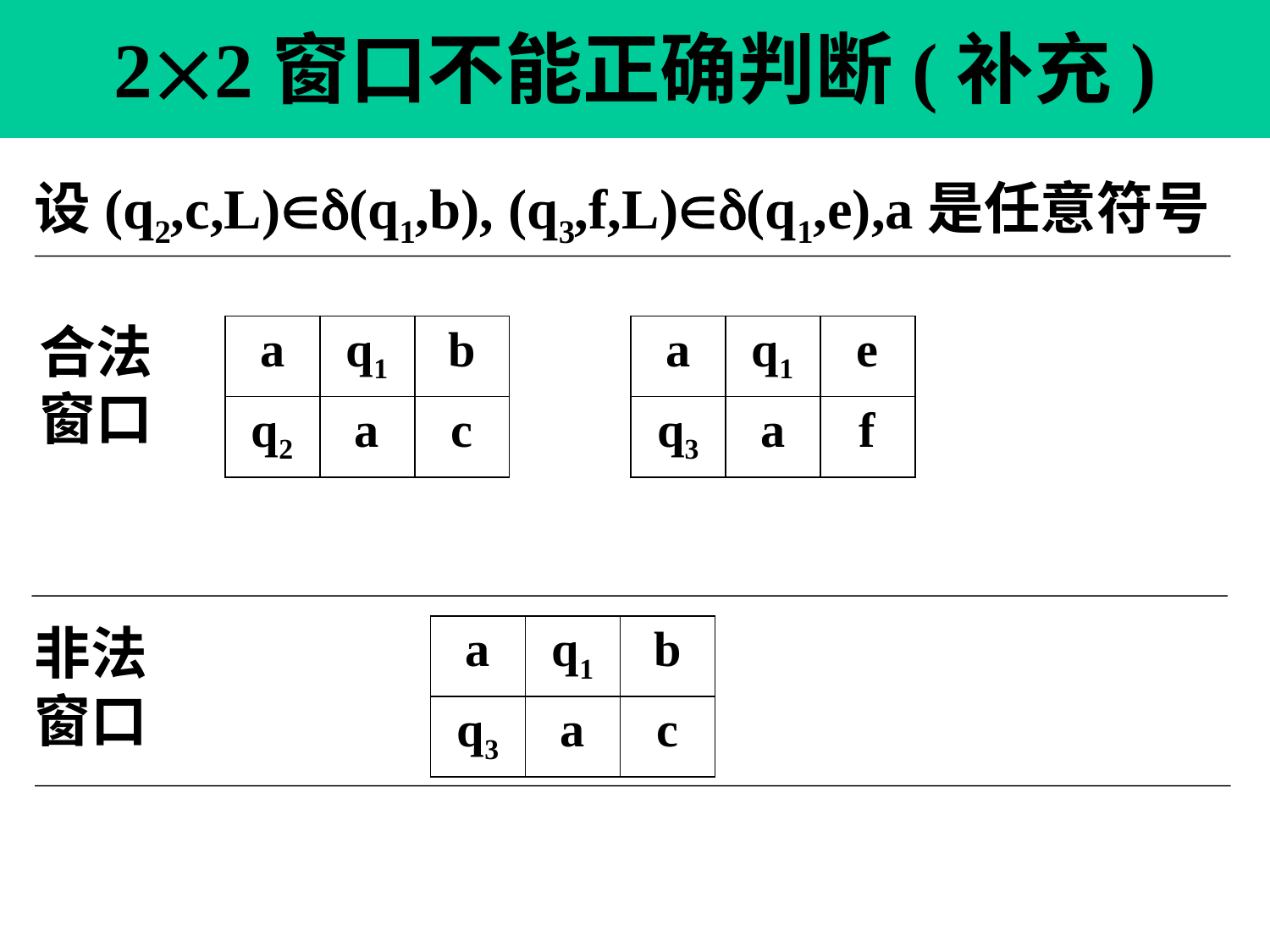

# 2×2窗口不能正确判断(补充)
设(q2,c,L)∈δ(q1,b), (q3,f,L)∈δ(q1,e),a是任意符号

合法
窗口
| a | q1 | b |
| --- | --- | --- |
| q2 | a | c |
| a | q1 | e |
| --- | --- | --- |
| q3 | a | f |

非法
窗口
| a | q1 | b |
| --- | --- | --- |
| q3 | a | c |